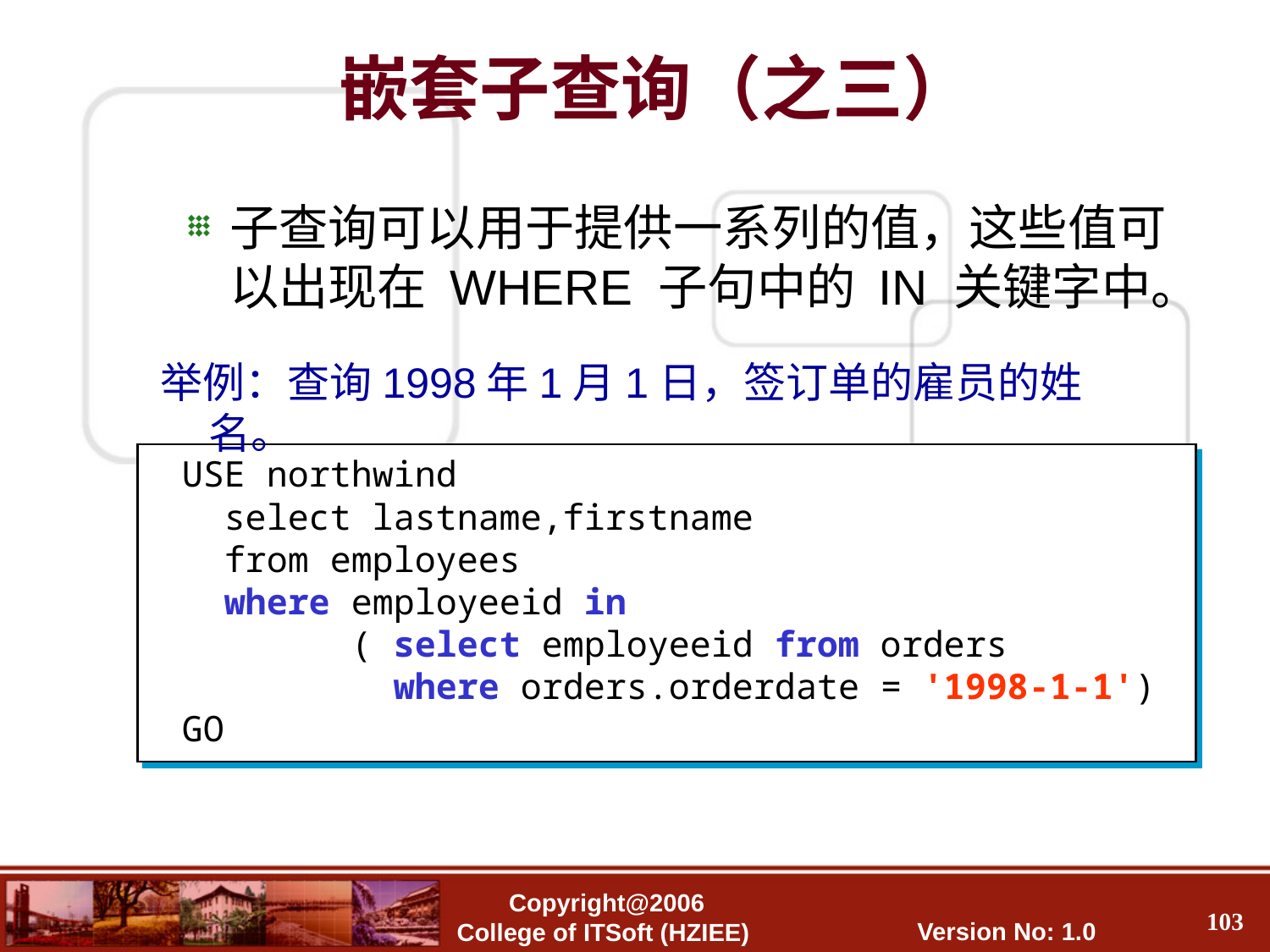

嵌套子查询（之三）
子查询可以用于提供一系列的值，这些值可以出现在 WHERE 子句中的 IN 关键字中。
举例：查询1998年1月1日，签订单的雇员的姓名。
USE northwind
  select lastname,firstname
  from employees
  where employeeid in
        ( select employeeid from orders
          where orders.orderdate = '1998-1-1')
GO